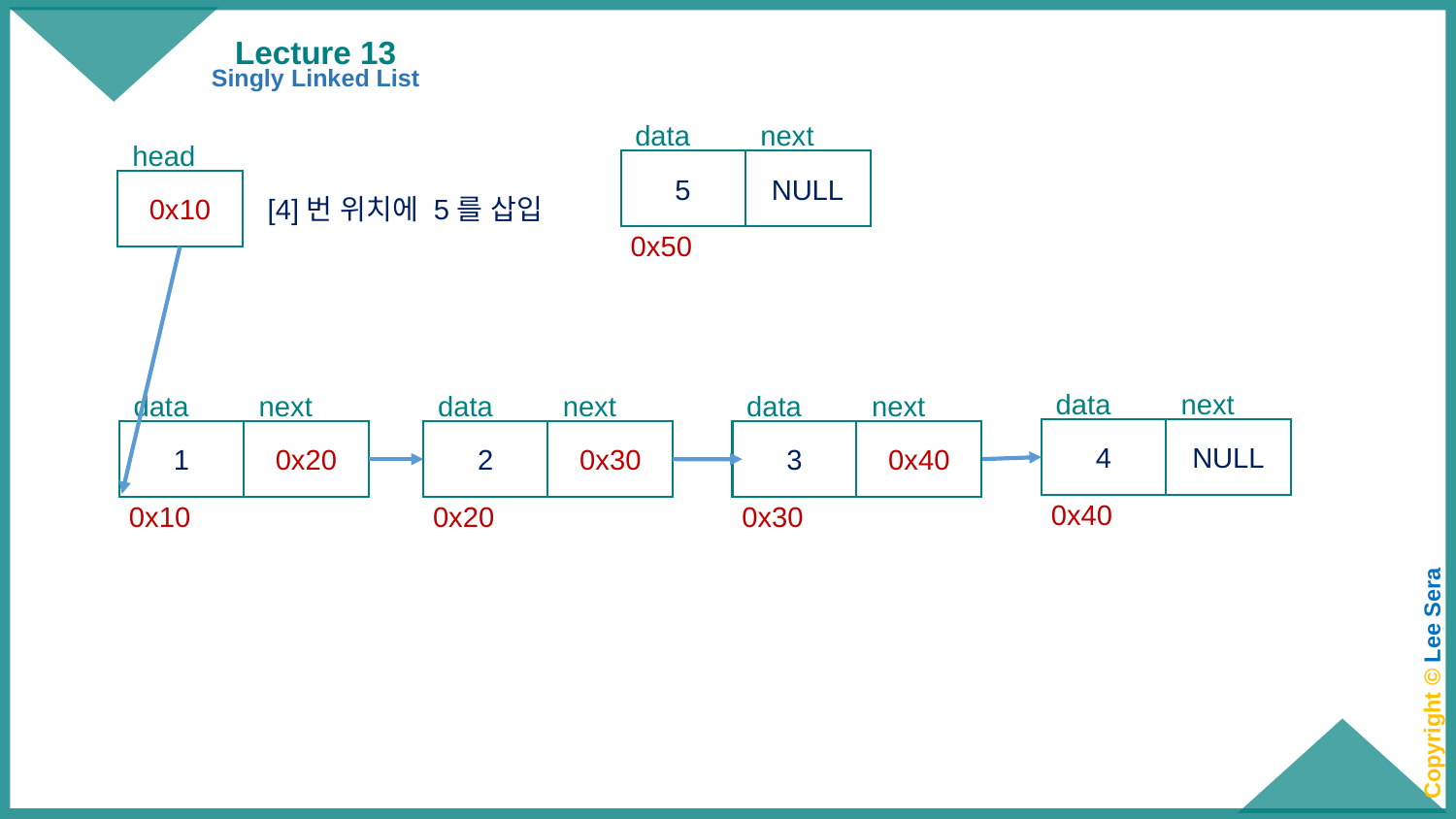

# Lecture 13
Singly Linked List
data
next
5
NULL
0x50
head
0x10
[4]번 위치에 5를 삽입
data
next
4
NULL
0x40
data
next
1
0x20
0x10
data
next
2
0x30
0x20
data
next
3
0x40
0x30
Copyright © Lee Sera